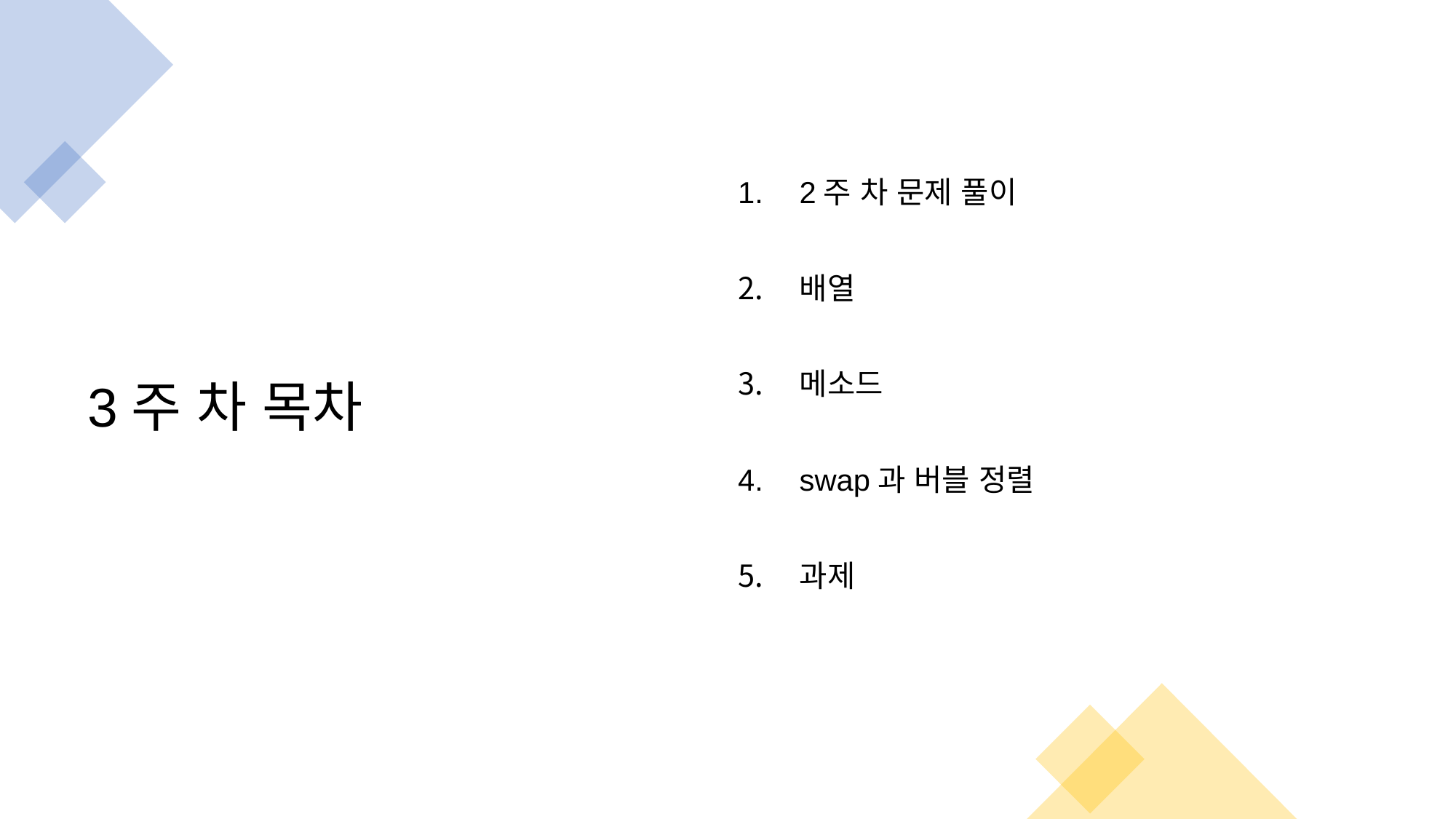

# 3주 차 목차
2주 차 문제 풀이

배열

메소드

swap과 버블 정렬

과제